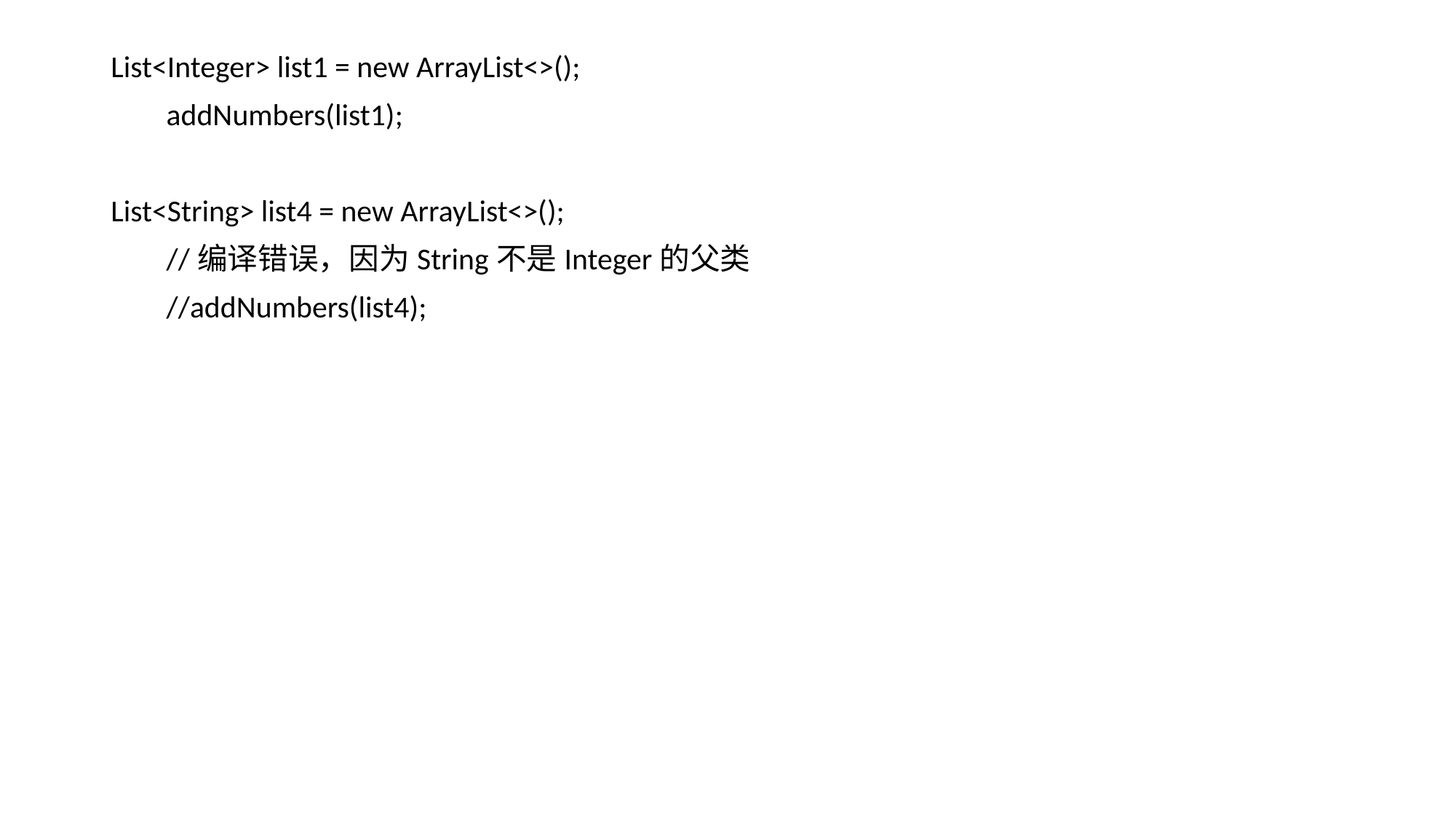

List<Integer> list1 = new ArrayList<>();
        addNumbers(list1);

List<String> list4 = new ArrayList<>();
        //编译错误，因为String不是Integer的父类
        //addNumbers(list4);